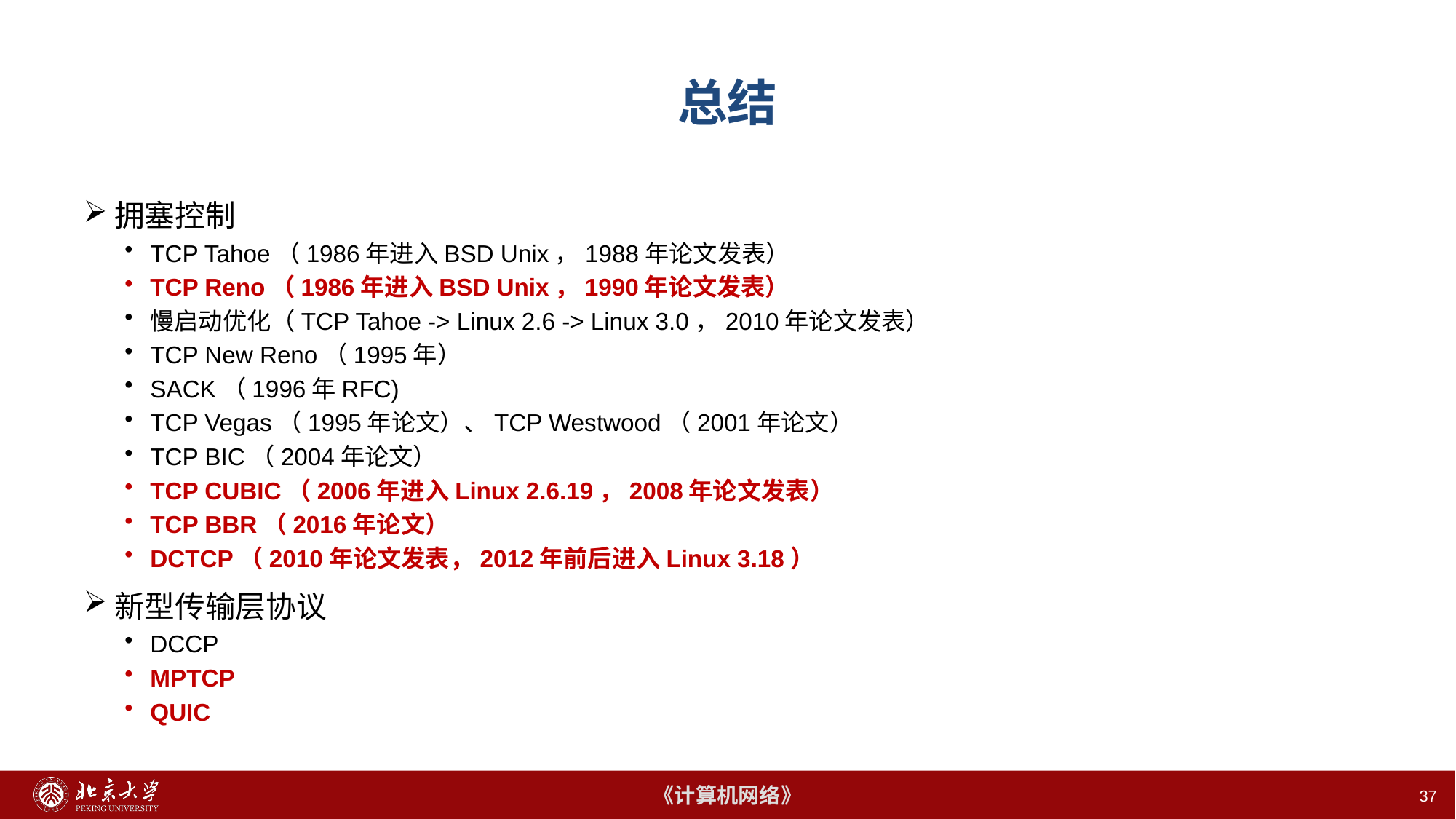

# 总结
拥塞控制
TCP Tahoe（1986年进入BSD Unix，1988年论文发表）
TCP Reno（1986年进入BSD Unix，1990年论文发表）
慢启动优化（TCP Tahoe -> Linux 2.6 -> Linux 3.0，2010年论文发表）
TCP New Reno（1995年）
SACK（1996年RFC)
TCP Vegas（1995年论文）、TCP Westwood（2001年论文）
TCP BIC（2004年论文）
TCP CUBIC（2006年进入Linux 2.6.19，2008年论文发表）
TCP BBR（2016年论文）
DCTCP（2010年论文发表，2012年前后进入Linux 3.18）
新型传输层协议
DCCP
MPTCP
QUIC

37